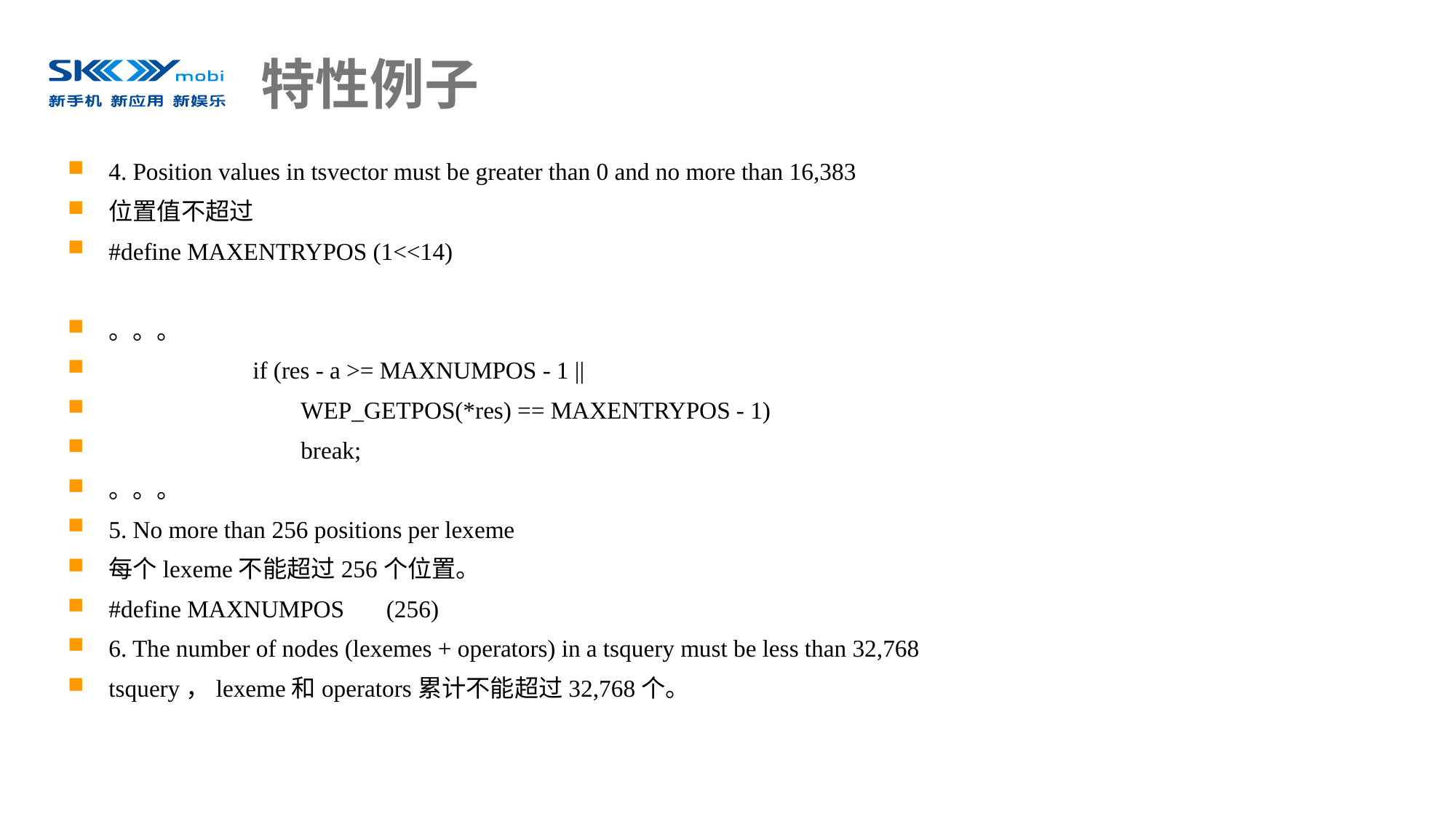

# 特性例子
4. Position values in tsvector must be greater than 0 and no more than 16,383
位置值不超过
#define MAXENTRYPOS (1<<14)

。。。
                        if (res - a >= MAXNUMPOS - 1 ||
                                WEP_GETPOS(*res) == MAXENTRYPOS - 1)
                                break;
。。。
5. No more than 256 positions per lexeme
每个lexeme不能超过256个位置。
#define MAXNUMPOS       (256)
6. The number of nodes (lexemes + operators) in a tsquery must be less than 32,768
tsquery，lexeme和operators累计不能超过32,768个。